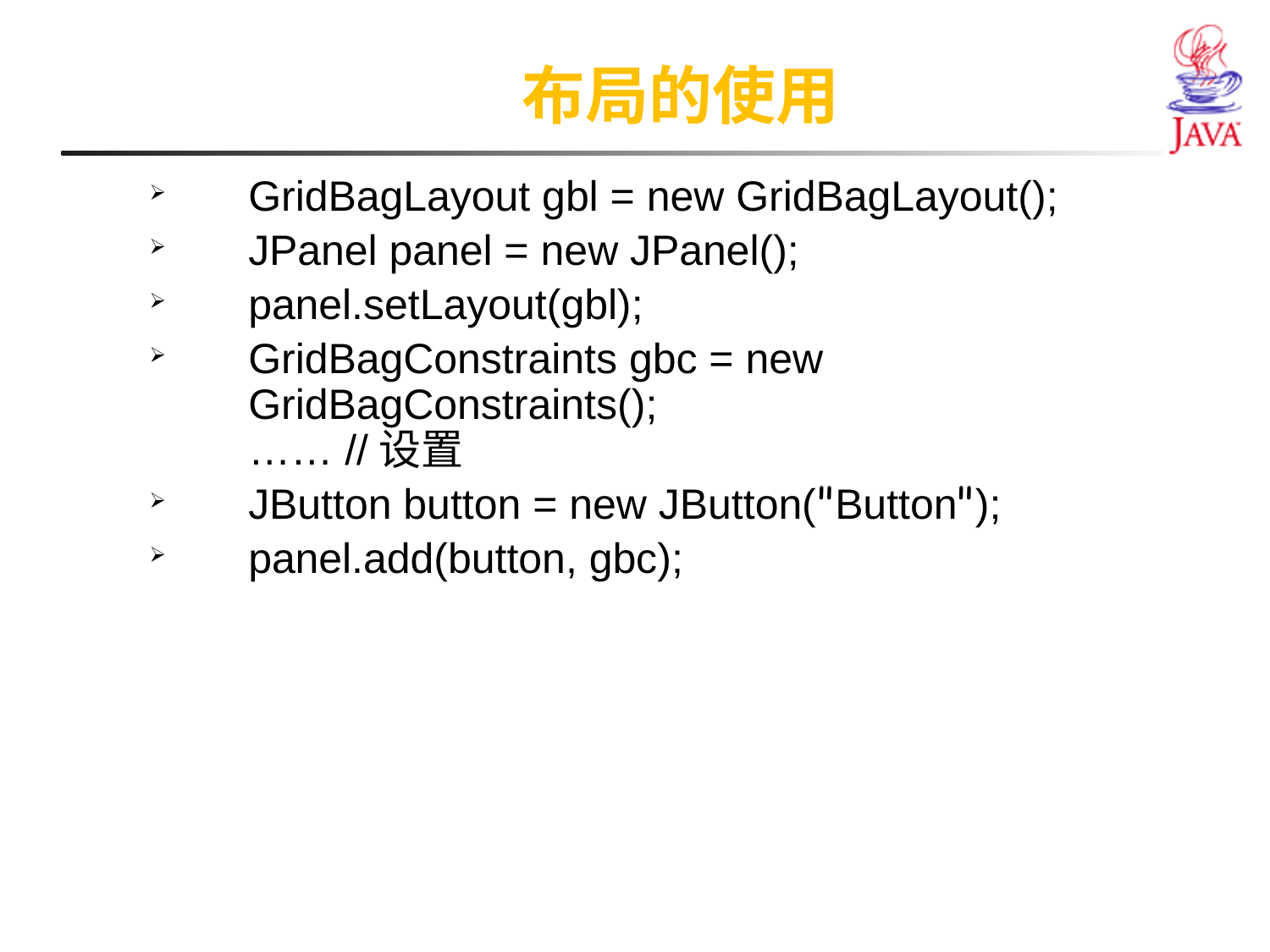

布局的使用
GridBagLayout gbl = new GridBagLayout();
JPanel panel = new JPanel();
panel.setLayout(gbl);
GridBagConstraints gbc = new   GridBagConstraints();
…… //设置
JButton button = new JButton("Button");
panel.add(button, gbc);